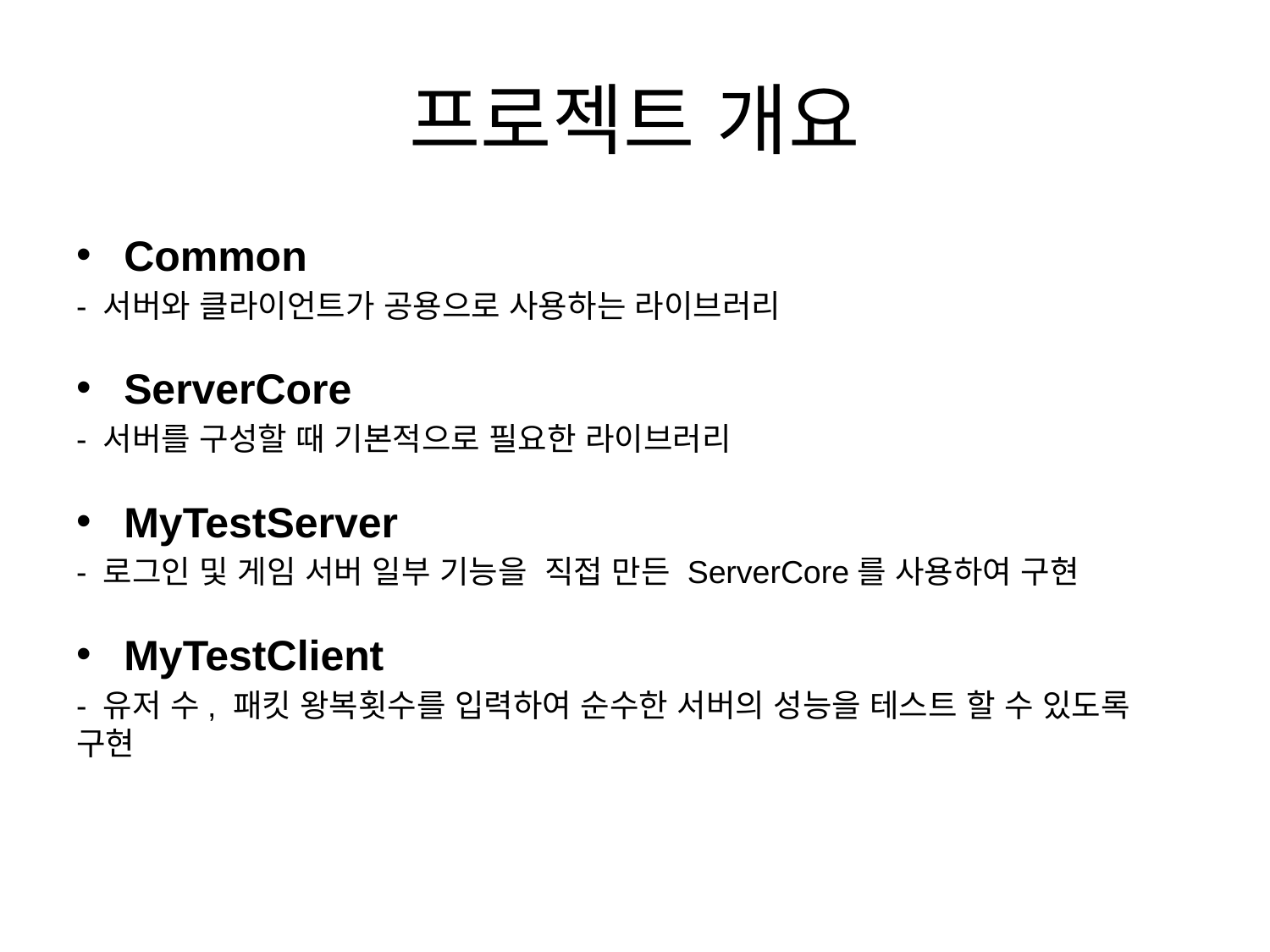

# 프로젝트 개요
Common
- 서버와 클라이언트가 공용으로 사용하는 라이브러리

ServerCore
- 서버를 구성할 때 기본적으로 필요한 라이브러리

MyTestServer
- 로그인 및 게임 서버 일부 기능을  직접 만든 ServerCore를 사용하여 구현

MyTestClient
- 유저 수, 패킷 왕복횟수를 입력하여 순수한 서버의 성능을 테스트 할 수 있도록 구현